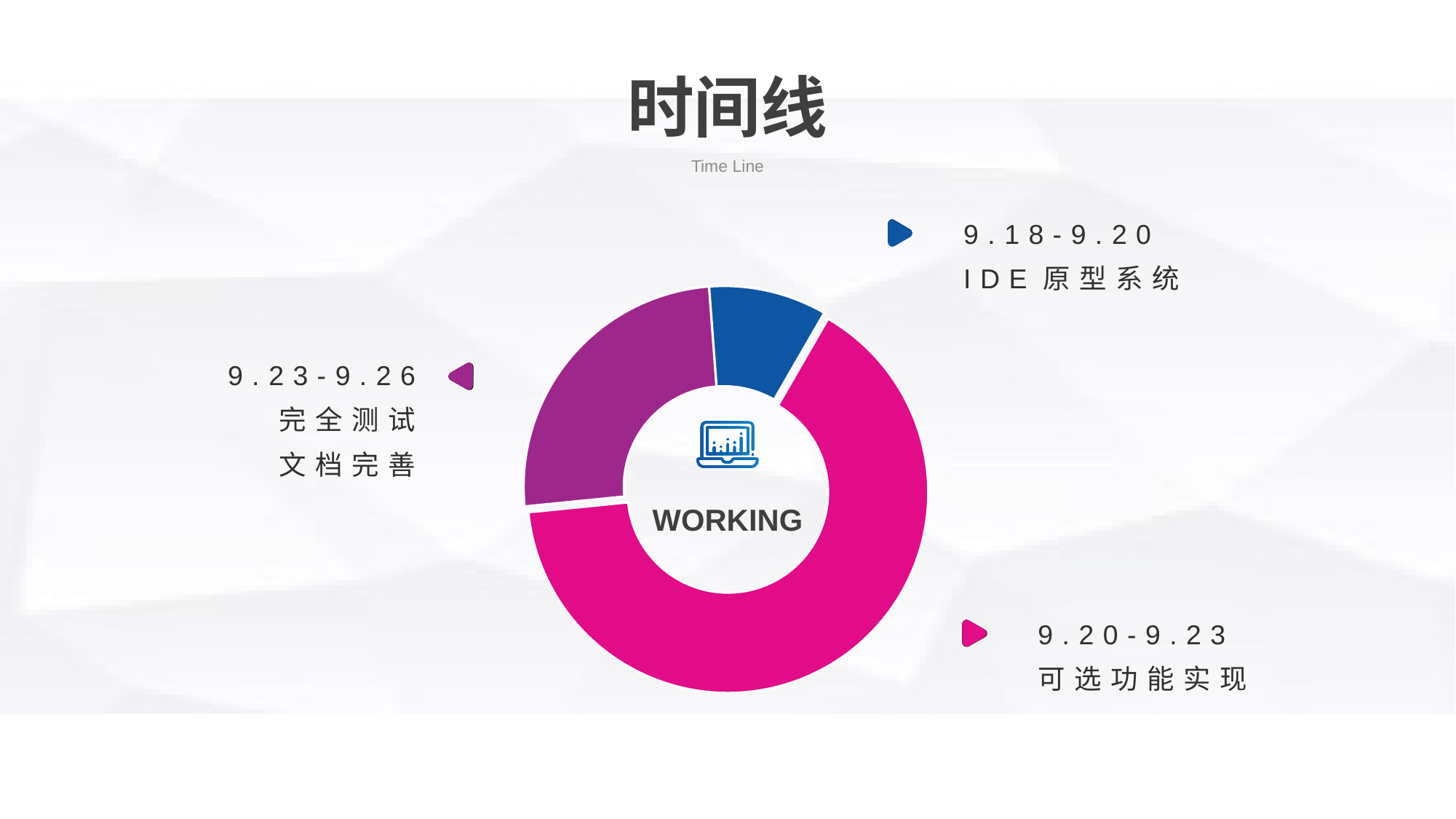

时间线
Time Line
9.18-9.20
IDE原型系统

### Chart

| Category | Sales |
|---|---|
| 1st Qtr | 8.2 |
| 2nd Qtr | 3.2 |
|  | None |
| 4th Qtr | 1.2 |
9.23-9.26
完全测试
文档完善

WORKING
9.20-9.23
可选功能实现